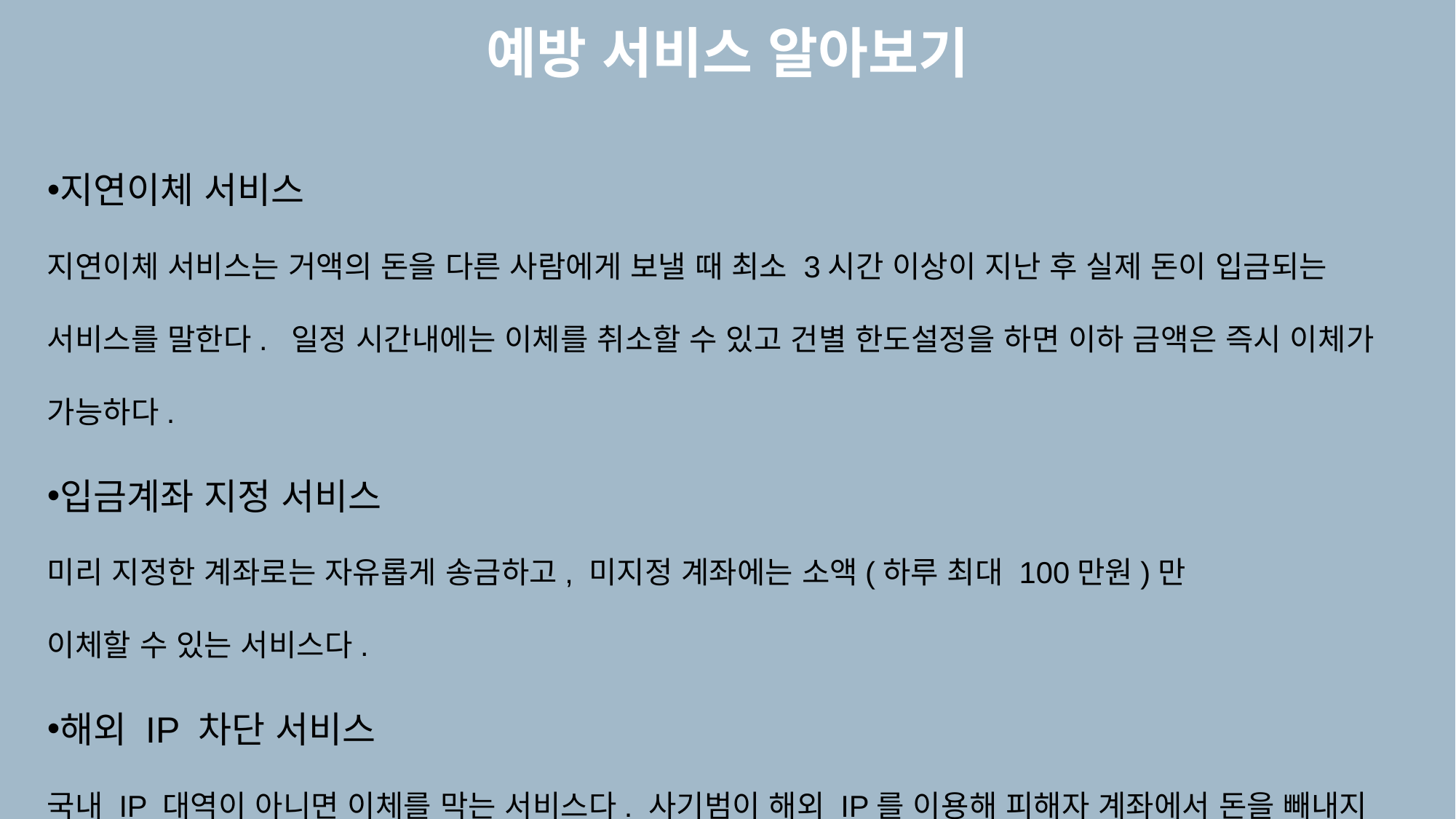

예방 서비스 알아보기
지연이체 서비스
지연이체 서비스는 거액의 돈을 다른 사람에게 보낼 때 최소 3시간 이상이 지난 후 실제 돈이 입금되는 서비스를 말한다.  일정 시간내에는 이체를 취소할 수 있고 건별 한도설정을 하면 이하 금액은 즉시 이체가 가능하다.
입금계좌 지정 서비스
미리 지정한 계좌로는 자유롭게 송금하고, 미지정 계좌에는 소액(하루 최대 100만원)만
이체할 수 있는 서비스다.
해외 IP 차단 서비스
국내 IP 대역이 아니면 이체를 막는 서비스다. 사기범이 해외 IP를 이용해 피해자 계좌에서 돈을 빼내지 못한다.